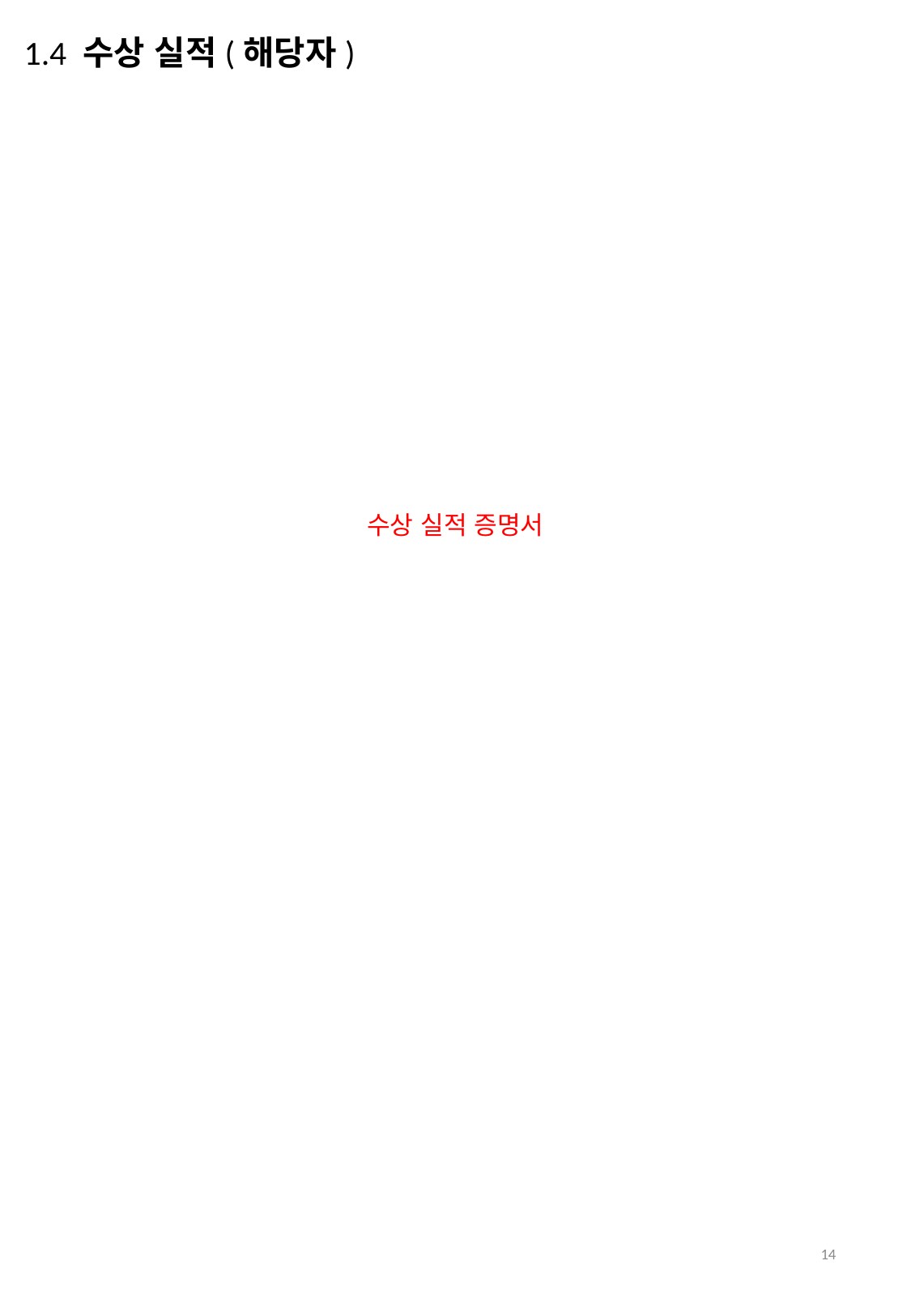

1.4 수상 실적(해당자)
수상 실적 증명서
14